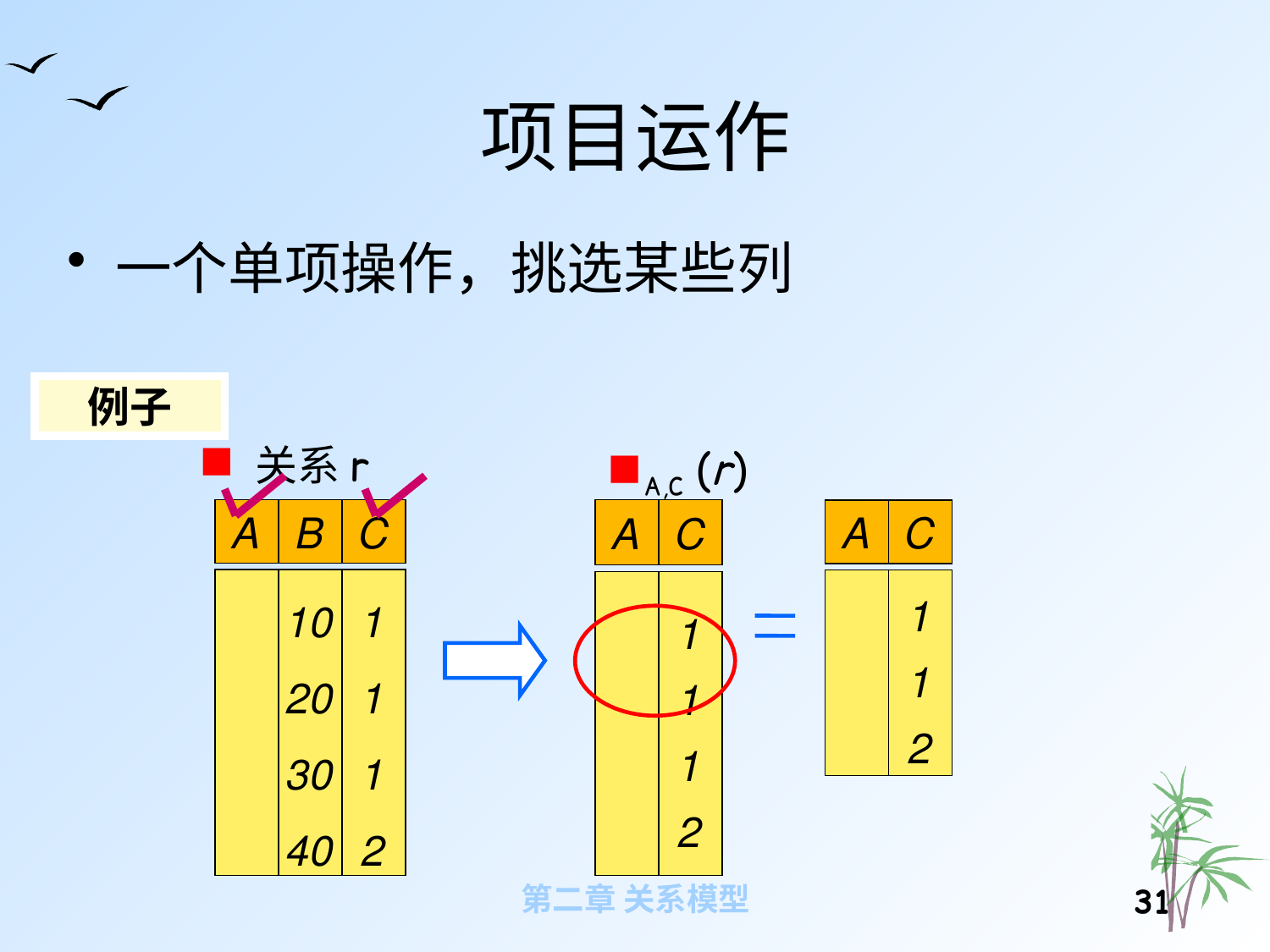

# 项目运作
一个单项操作，挑选某些列
例子
 关系r
A,C (r)

A
B
C

10
20
30
40
1
1
1
2
A
C

1
1
1
2
A
C

1
1
2

第二章 关系模型
31